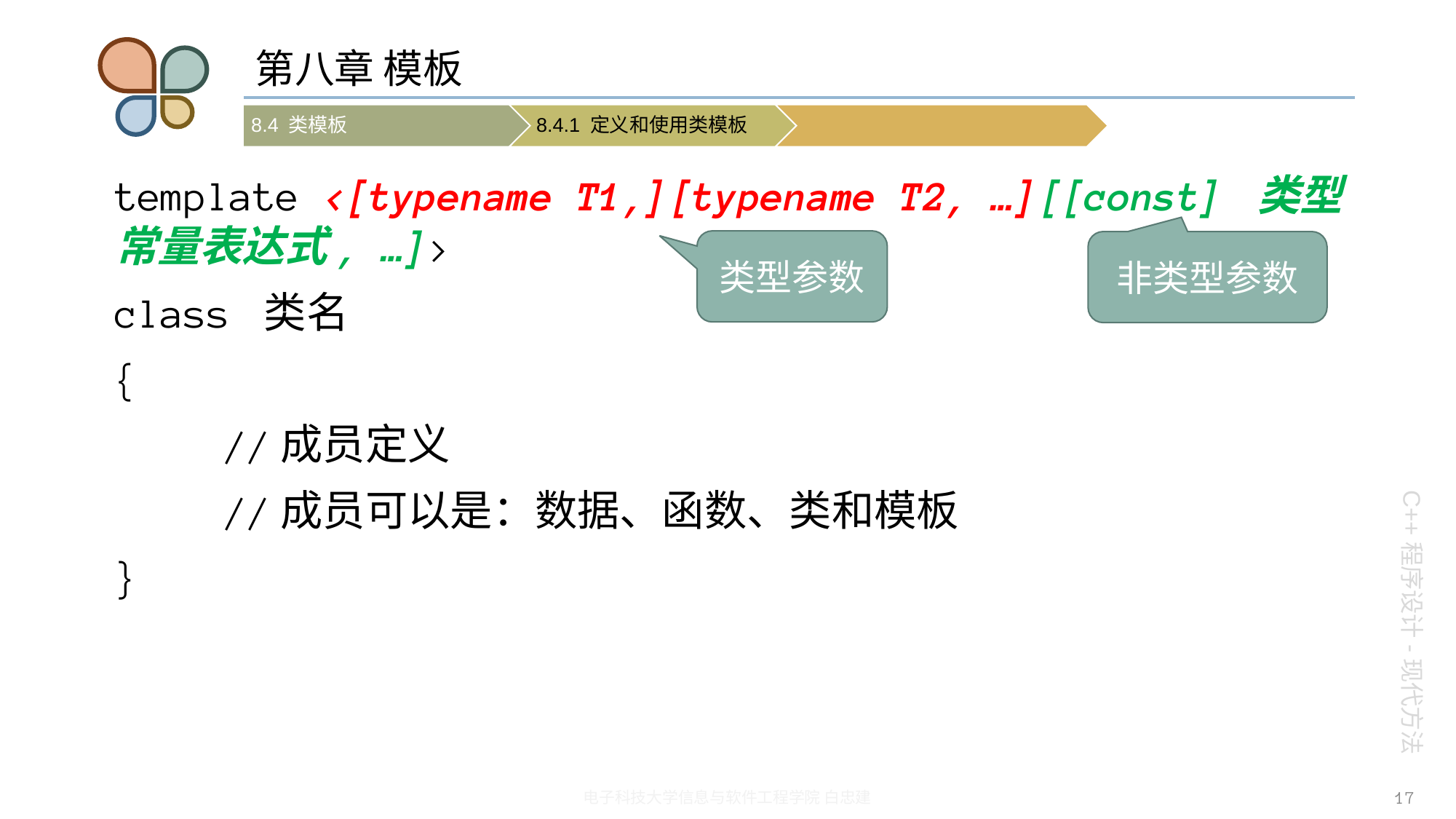

# 第八章 模板
8.4 类模板
8.4.1 定义和使用类模板

template <[typename T1,][typename T2, …][[const] 类型 常量表达式, …]>
class 类名
{
	//成员定义
	//成员可以是：数据、函数、类和模板
}
类型参数
非类型参数
17